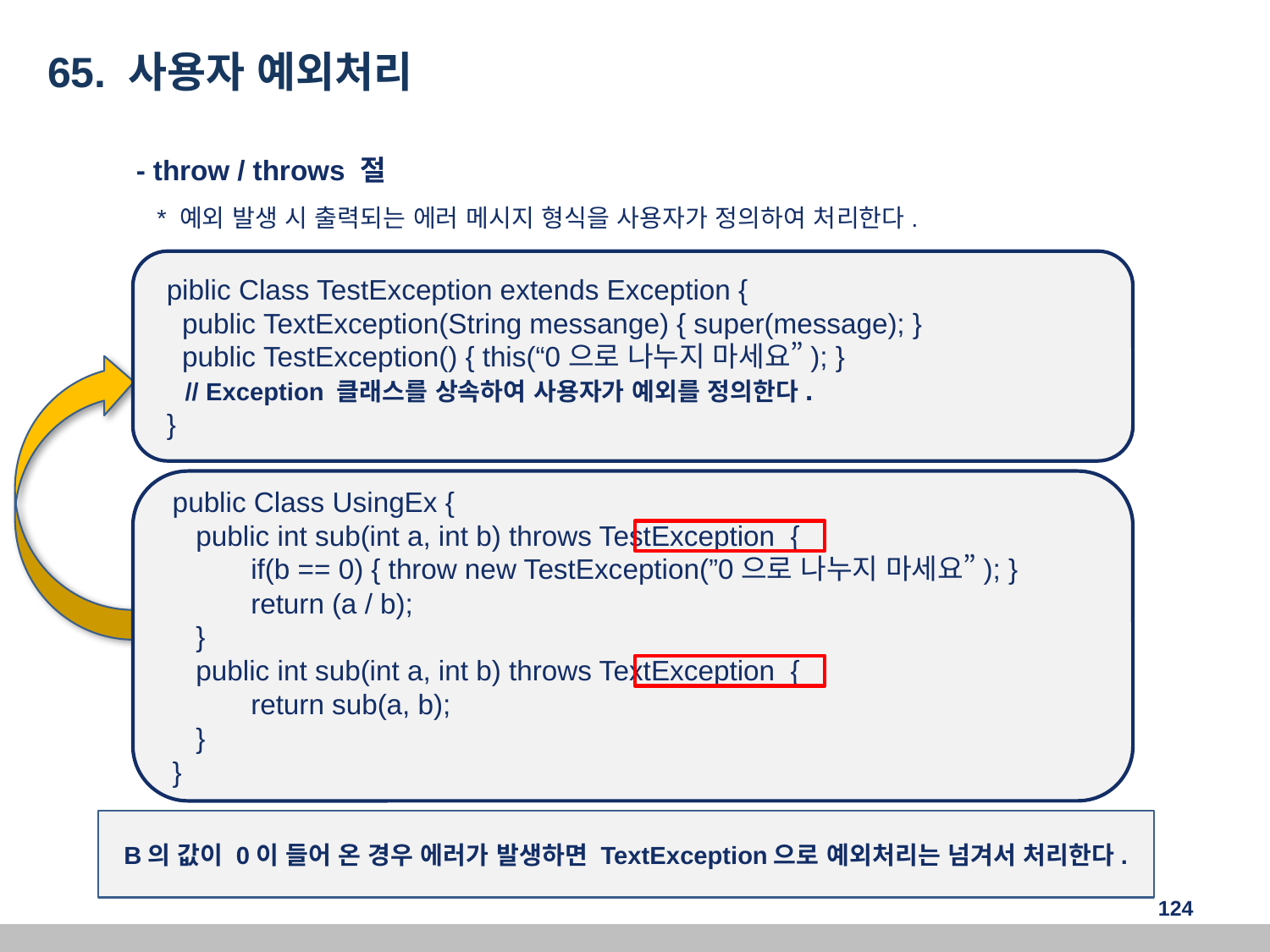

65. 사용자 예외처리
- throw / throws 절

   * 예외 발생 시 출력되는 에러 메시지 형식을 사용자가 정의하여 처리한다.
   piblic Class TestException extends Exception {
     public TextException(String messange) { super(message); }
     public TestException() { this(“0으로 나누지 마세요”); }
      // Exception 클래스를 상속하여 사용자가 예외를 정의한다.
   }
   public Class UsingEx {
      public int sub(int a, int b) throws TestException  {
             if(b == 0) { throw new TestException(”0으로 나누지 마세요”); }
             return (a / b);
      }
      public int sub(int a, int b) throws TextException  {
             return sub(a, b);
      }
   }
B의 값이 0이 들어 온 경우 에러가 발생하면 TextException으로 예외처리는 넘겨서 처리한다.

124